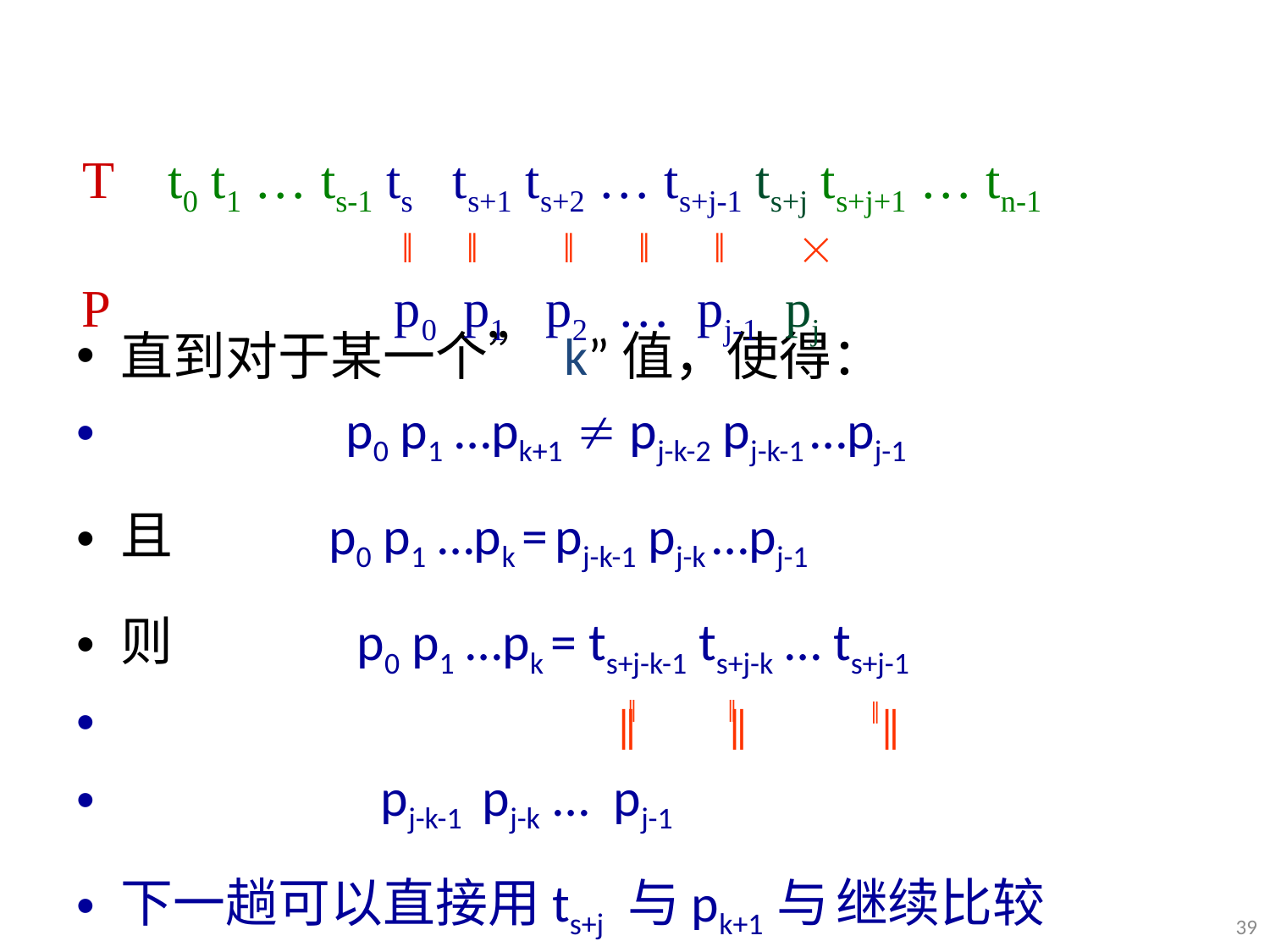

#

直到对于某一个” k”值，使得：
                   p0 p1 …pk+1  ≠ pj-k-2 pj-k-1 …pj-1

且                      p0 p1 …pk = pj-k-1 pj-k …pj-1

则	         p0 p1 …pk = ts+j-k-1 ts+j-k … ts+j-1
                                          ‖         ‖             ‖
			            pj-k-1   pj-k  …  pj-1

下一趟可以直接用ts+j 与pk+1 与 继续比较

 T    t0 t1 … ts-1 ts   ts+1 ts+2 … ts+j-1 ts+j ts+j+1 … tn-1
                         ‖     ‖        ‖      ‖      ‖       ×
 P	               p0  p1   p2    …  pj-1  pj
‖
‖
‖
39